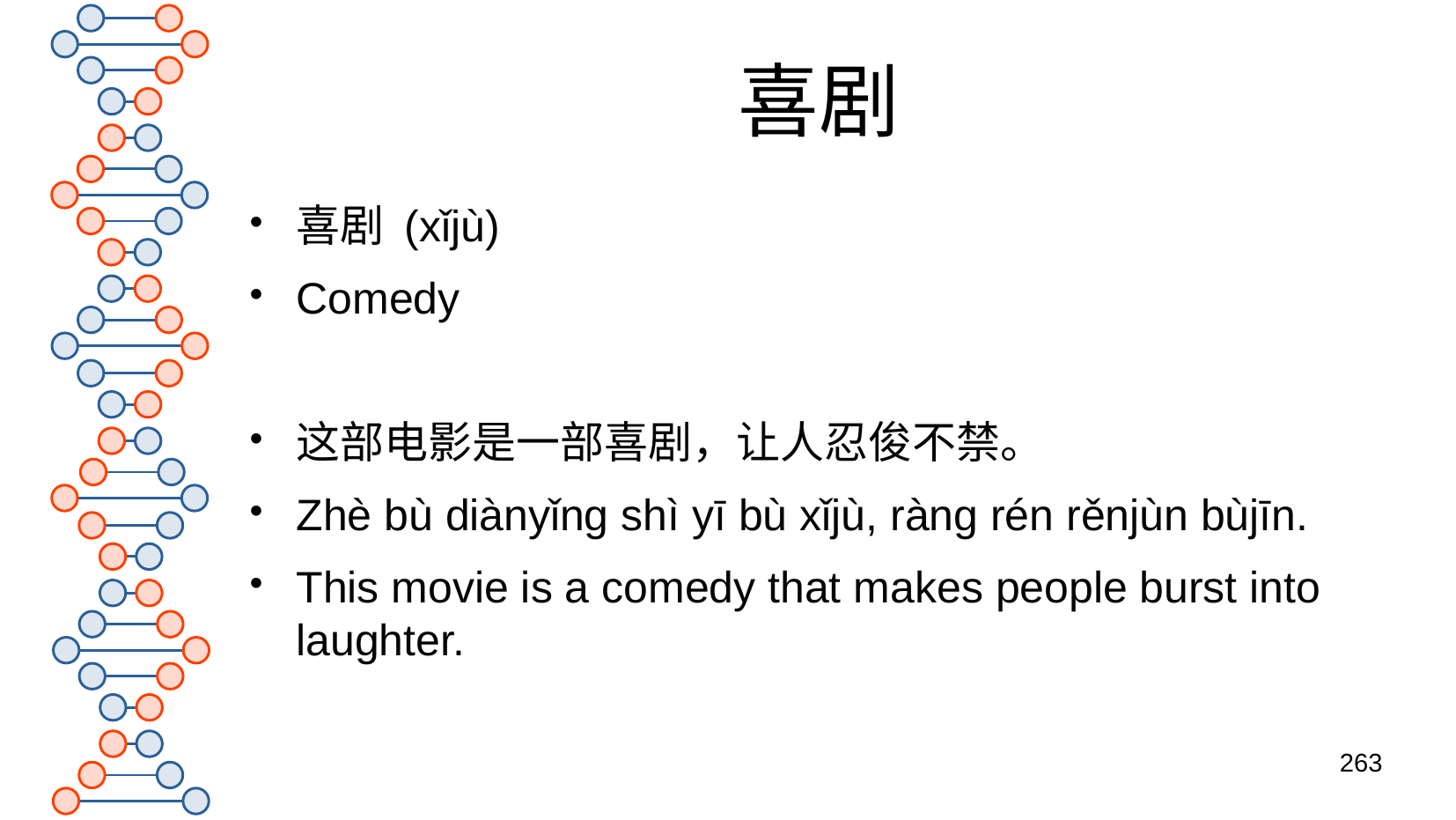

# 喜剧
喜剧 (xǐjù)
Comedy

这部电影是一部喜剧，让人忍俊不禁。
Zhè bù diànyǐng shì yī bù xǐjù, ràng rén rěnjùn bùjīn.
This movie is a comedy that makes people burst into laughter.

263